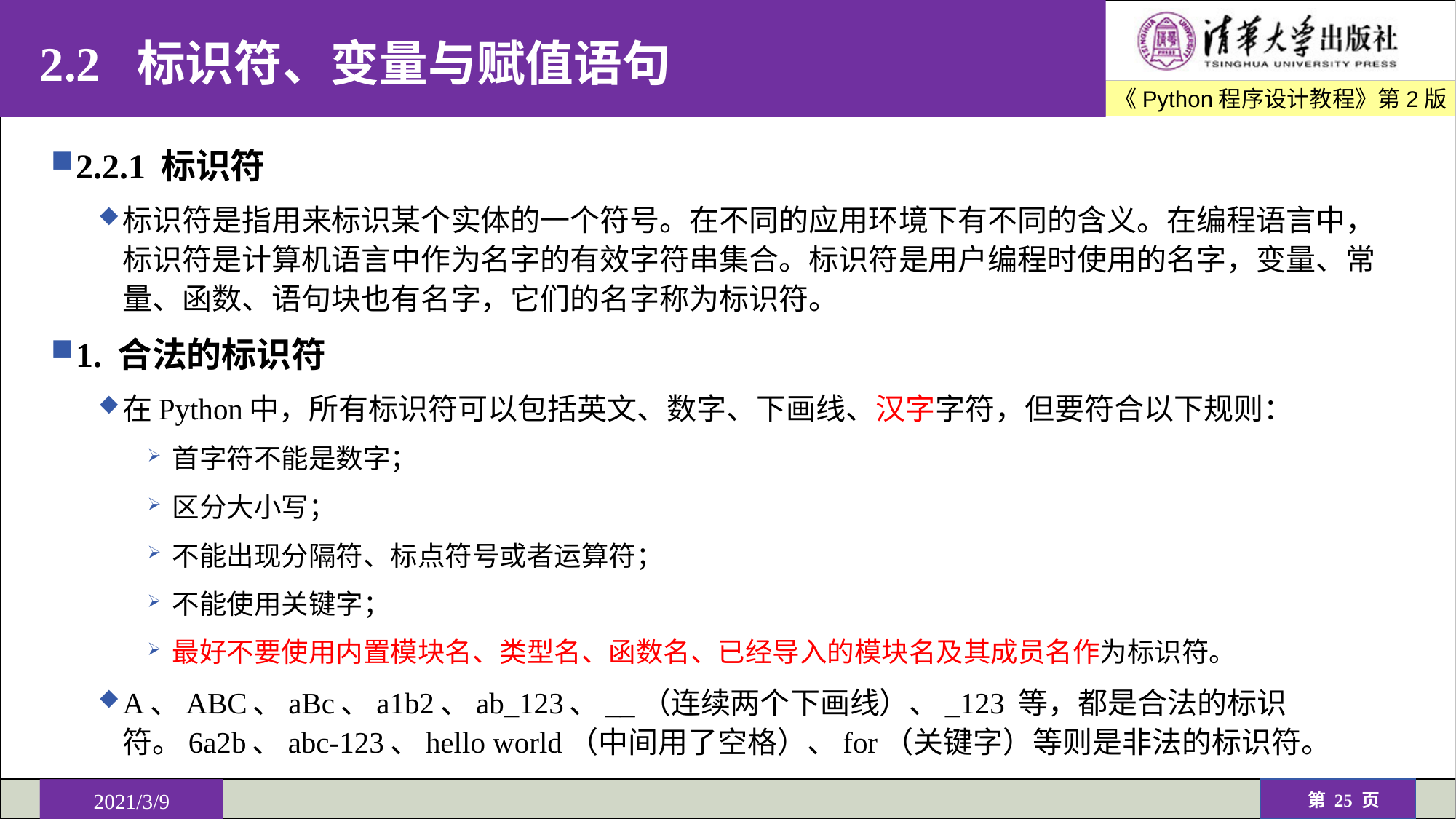

# 2.2  标识符、变量与赋值语句
2.2.1 标识符
标识符是指用来标识某个实体的一个符号。在不同的应用环境下有不同的含义。在编程语言中，标识符是计算机语言中作为名字的有效字符串集合。标识符是用户编程时使用的名字，变量、常量、函数、语句块也有名字，它们的名字称为标识符。
1. 合法的标识符
在Python中，所有标识符可以包括英文、数字、下画线、汉字字符，但要符合以下规则：
首字符不能是数字；
区分大小写；
不能出现分隔符、标点符号或者运算符；
不能使用关键字；
最好不要使用内置模块名、类型名、函数名、已经导入的模块名及其成员名作为标识符。
A、ABC、aBc、a1b2、ab_123、__（连续两个下画线）、_123 等，都是合法的标识符。6a2b、abc-123、hello world（中间用了空格）、for（关键字）等则是非法的标识符。